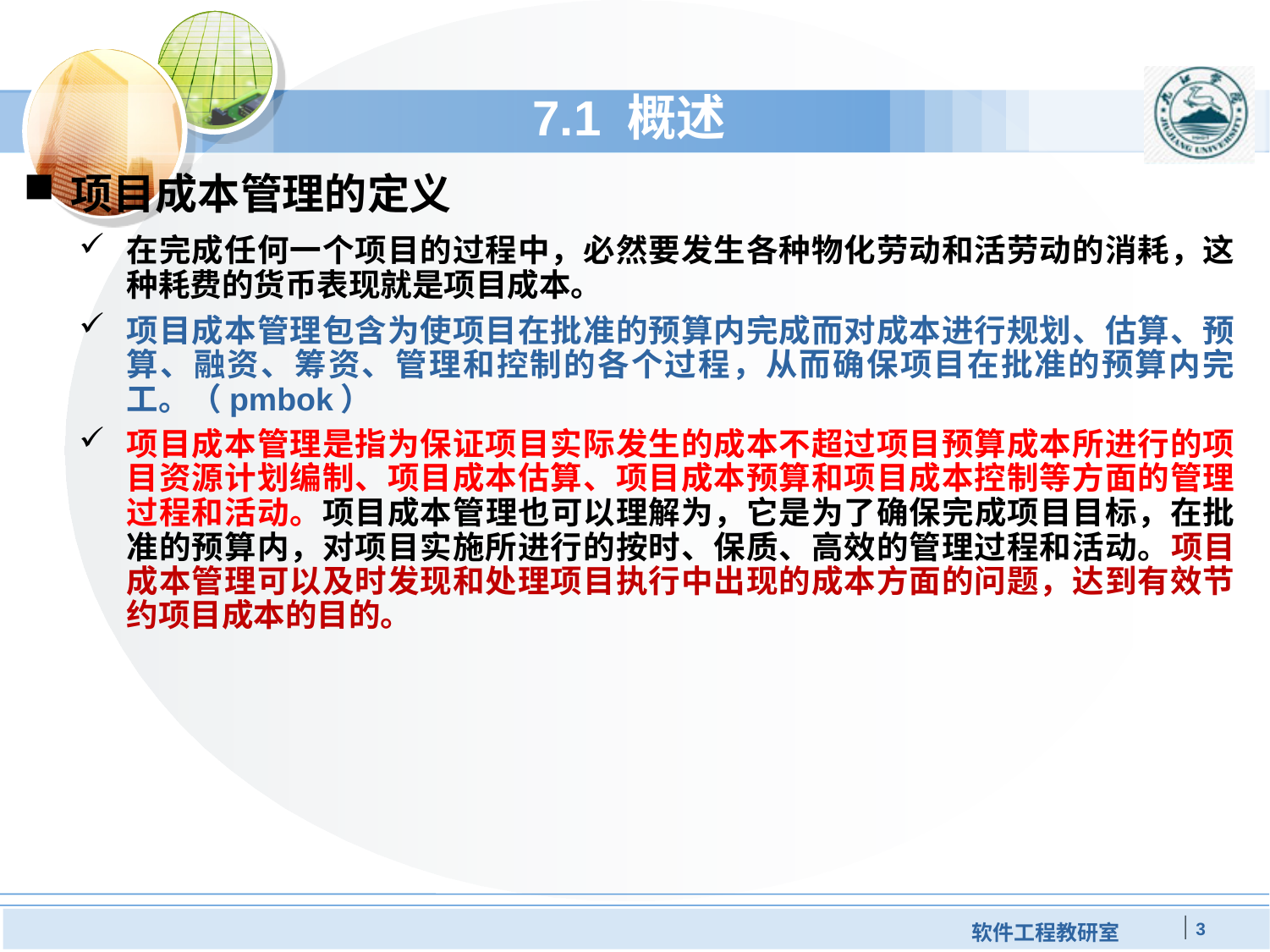

# 7.1 概述
项目成本管理的定义
在完成任何一个项目的过程中，必然要发生各种物化劳动和活劳动的消耗，这种耗费的货币表现就是项目成本。
项目成本管理包含为使项目在批准的预算内完成而对成本进行规划、估算、预算、融资、筹资、管理和控制的各个过程，从而确保项目在批准的预算内完工。（pmbok）
项目成本管理是指为保证项目实际发生的成本不超过项目预算成本所进行的项目资源计划编制、项目成本估算、项目成本预算和项目成本控制等方面的管理过程和活动。项目成本管理也可以理解为，它是为了确保完成项目目标，在批准的预算内，对项目实施所进行的按时、保质、高效的管理过程和活动。项目成本管理可以及时发现和处理项目执行中出现的成本方面的问题，达到有效节约项目成本的目的。